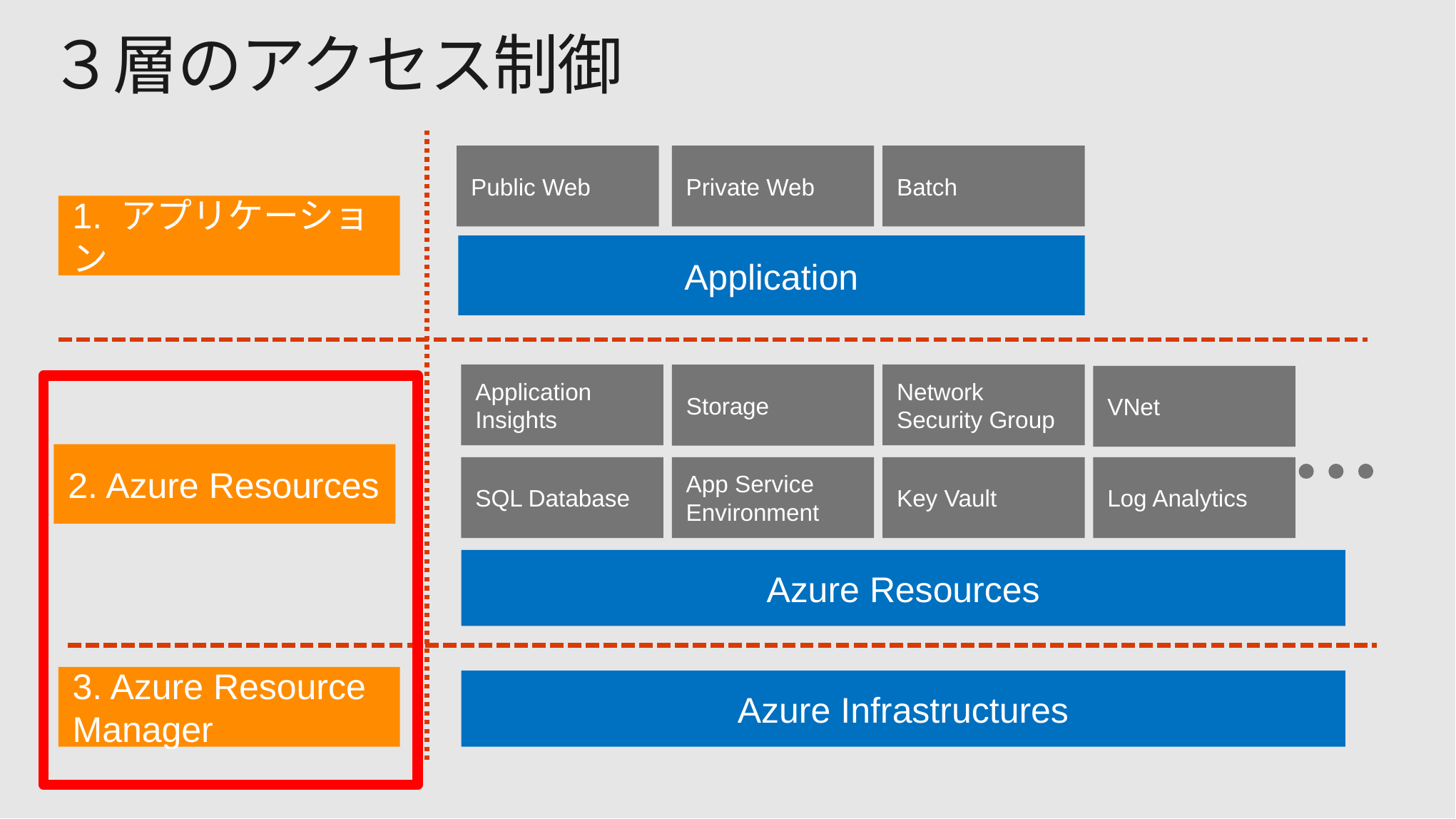

# ３層のアクセス制御
Public Web
Private Web
Batch
1. アプリケーション
Application
Application Insights
Network Security Group
Storage

VNet

2. Azure Resources
SQL Database
App Service Environment
Key Vault
Log Analytics
Azure Resources
3. Azure Resource Manager
Azure Infrastructures